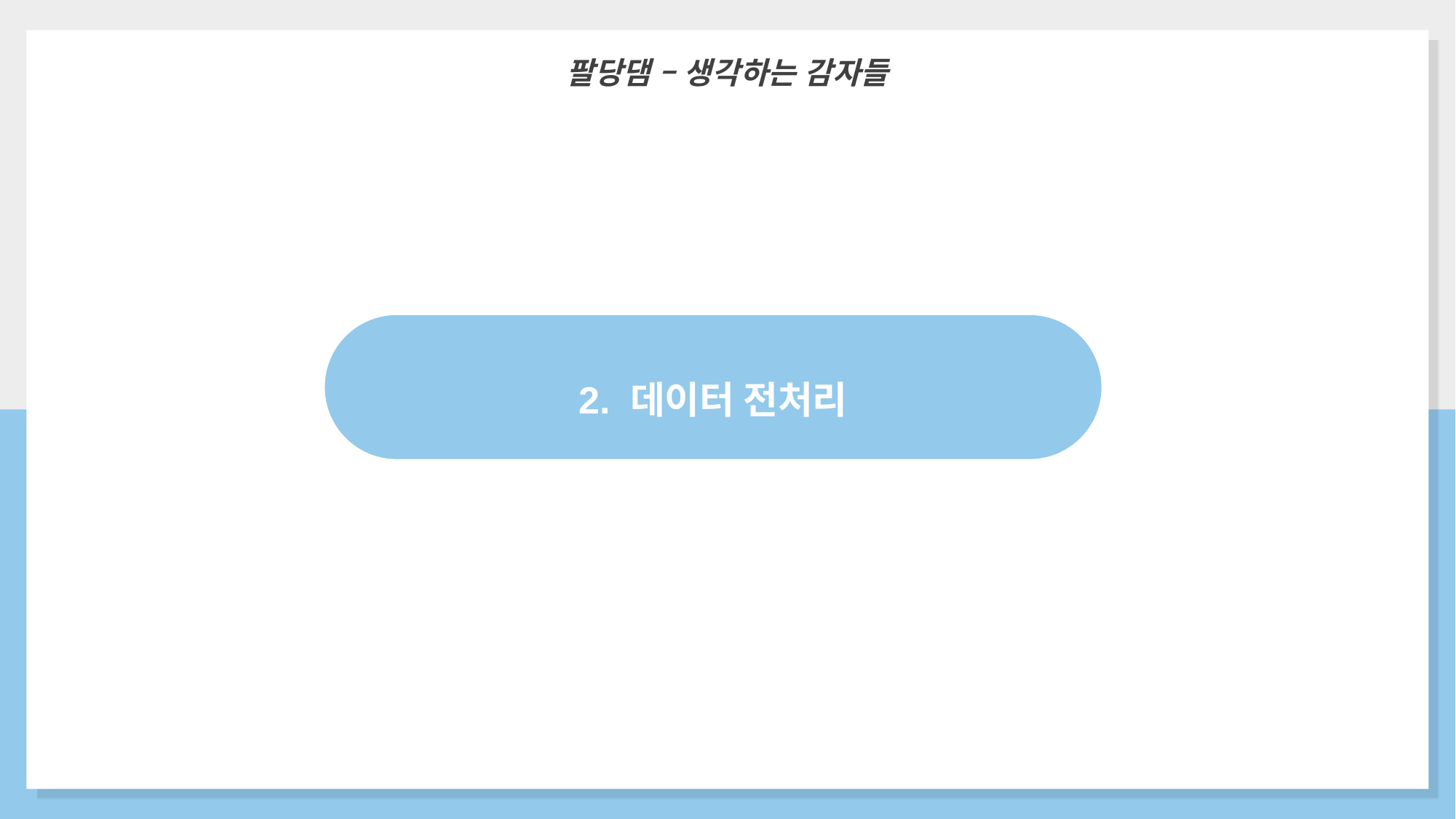

팔당댐 – 생각하는 감자들
2. 데이터 전처리